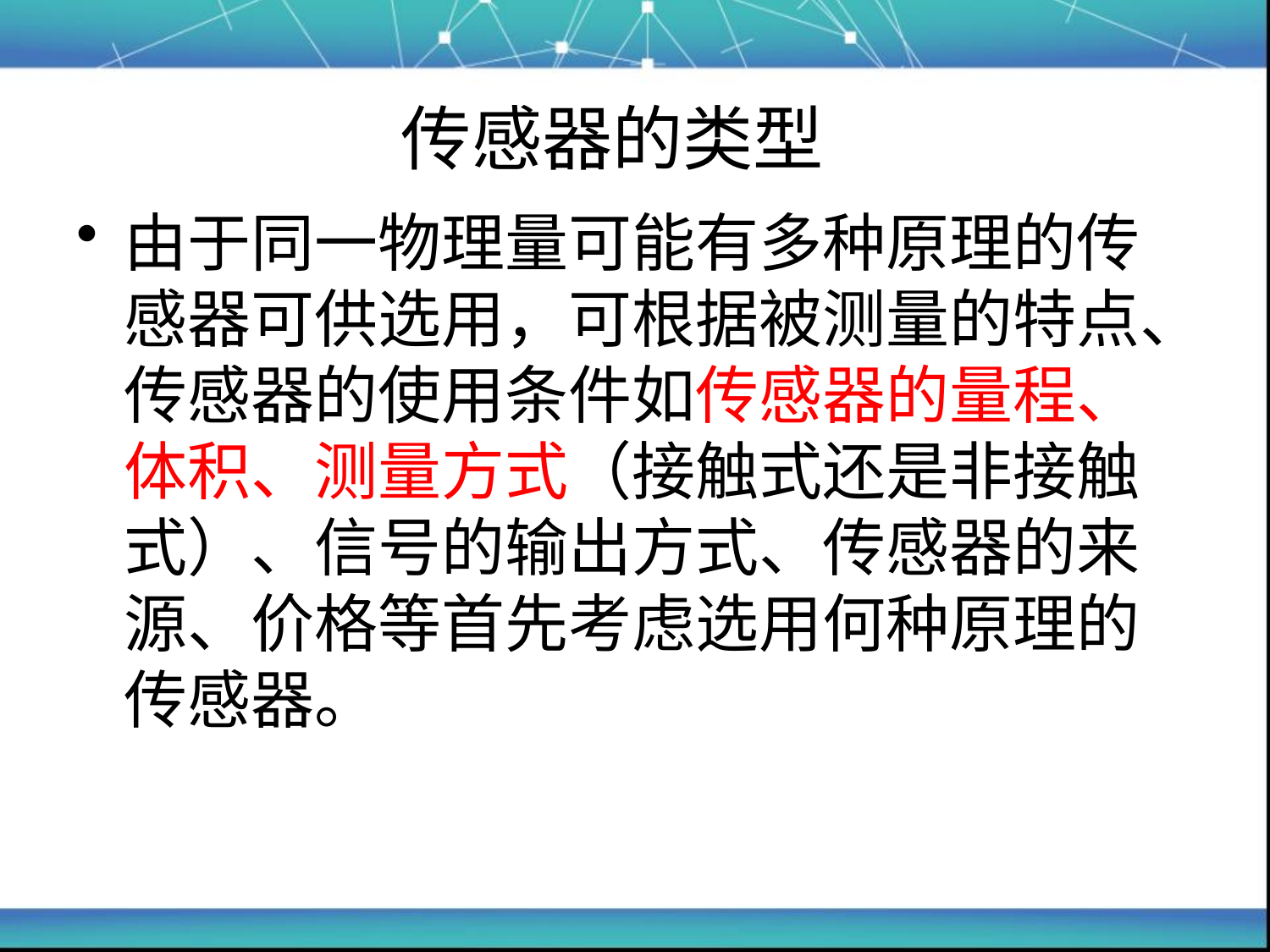

# 传感器的类型
由于同一物理量可能有多种原理的传感器可供选用，可根据被测量的特点、传感器的使用条件如传感器的量程、体积、测量方式（接触式还是非接触式）、信号的输出方式、传感器的来源、价格等首先考虑选用何种原理的传感器。
15